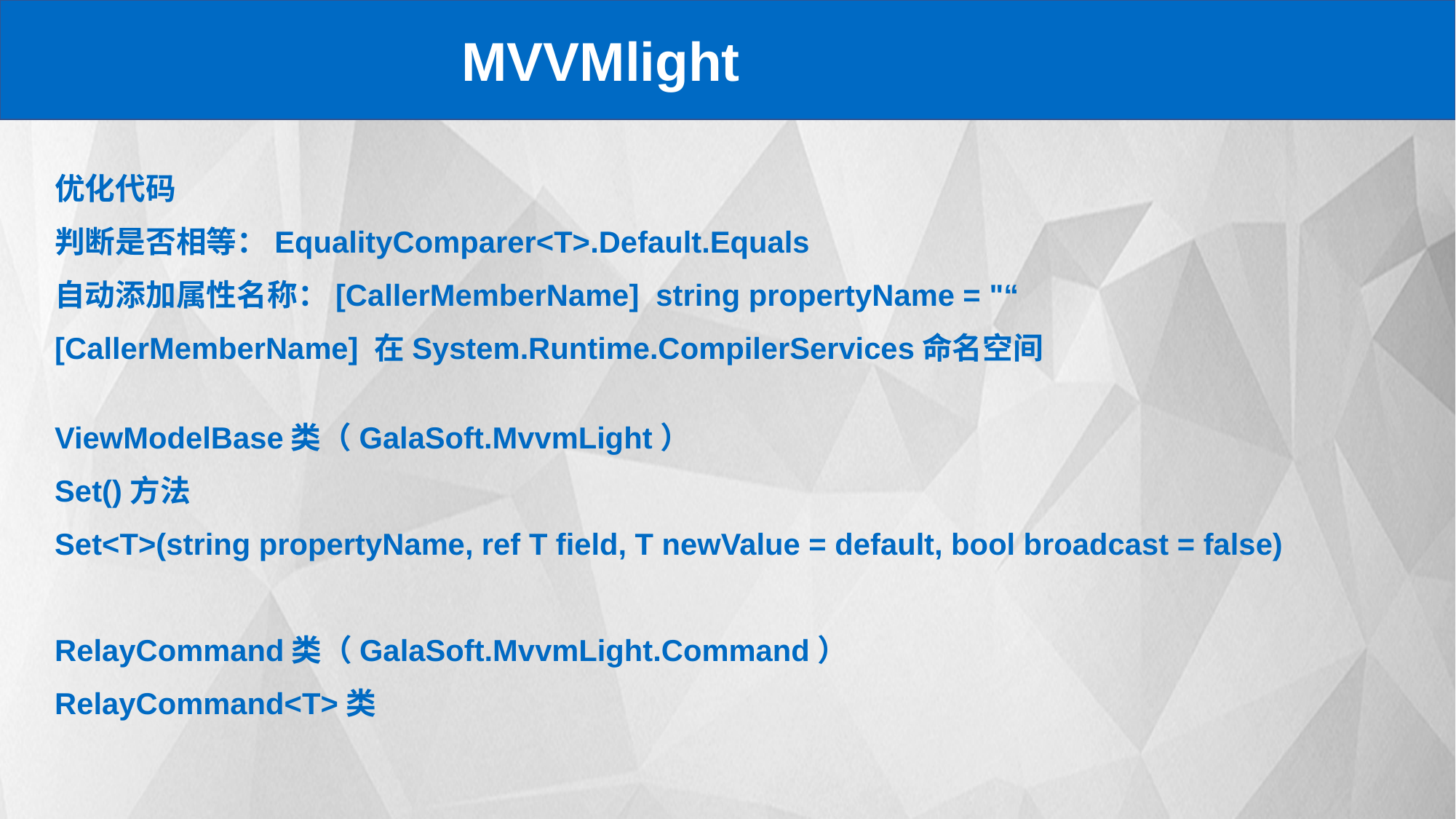

MVVMlight
优化代码
判断是否相等：EqualityComparer<T>.Default.Equals
自动添加属性名称：[CallerMemberName]  string propertyName = "“
[CallerMemberName] 在System.Runtime.CompilerServices命名空间
ViewModelBase类（GalaSoft.MvvmLight）
Set()方法
Set<T>(string propertyName, ref T field, T newValue = default, bool broadcast = false)

RelayCommand类（GalaSoft.MvvmLight.Command）
RelayCommand<T>类